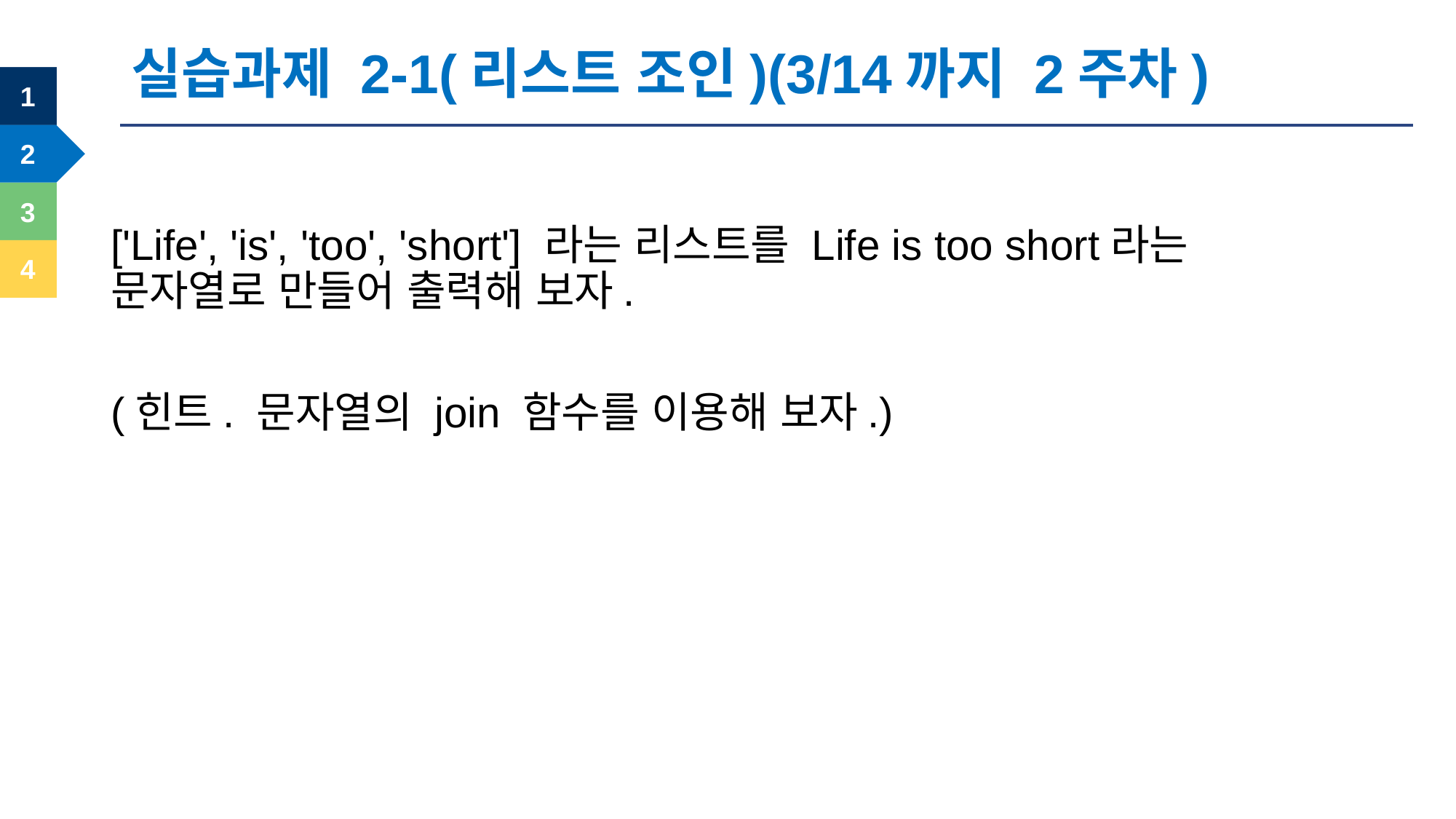

실습과제 2-1(리스트 조인)(3/14까지 2주차)
['Life', 'is', 'too', 'short'] 라는 리스트를 Life is too short라는 문자열로 만들어 출력해 보자.

(힌트. 문자열의 join 함수를 이용해 보자.)